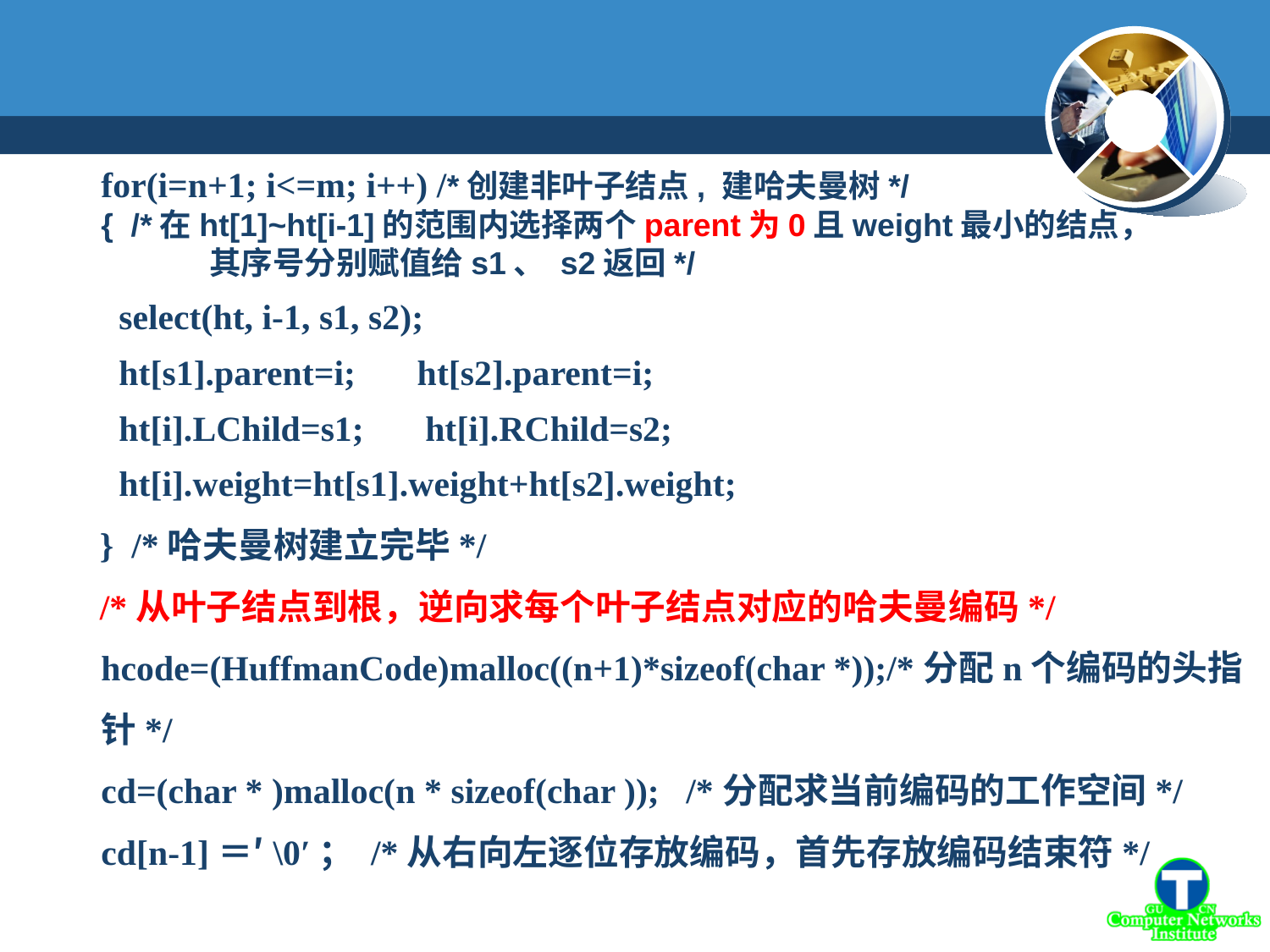

for(i=n+1; i<=m; i++) /*创建非叶子结点, 建哈夫曼树*/
{  /*在ht[1]~ht[i-1]的范围内选择两个parent为0且weight最小的结点，
              其序号分别赋值给s1、 s2返回*/
  select(ht, i-1, s1, s2);
  ht[s1].parent=i; 　ht[s2].parent=i;
  ht[i].LChild=s1; 　ht[i].RChild=s2;
  ht[i].weight=ht[s1].weight+ht[s2].weight;
       }  /*哈夫曼树建立完毕*/
       /*从叶子结点到根，逆向求每个叶子结点对应的哈夫曼编码*/
hcode=(HuffmanCode)malloc((n+1)*sizeof(char *));/*分配n个编码的头指针*/
cd=(char * )malloc(n * sizeof(char ));   /*分配求当前编码的工作空间*/
cd[n-1]＝′\0′； /*从右向左逐位存放编码，首先存放编码结束符*/
137